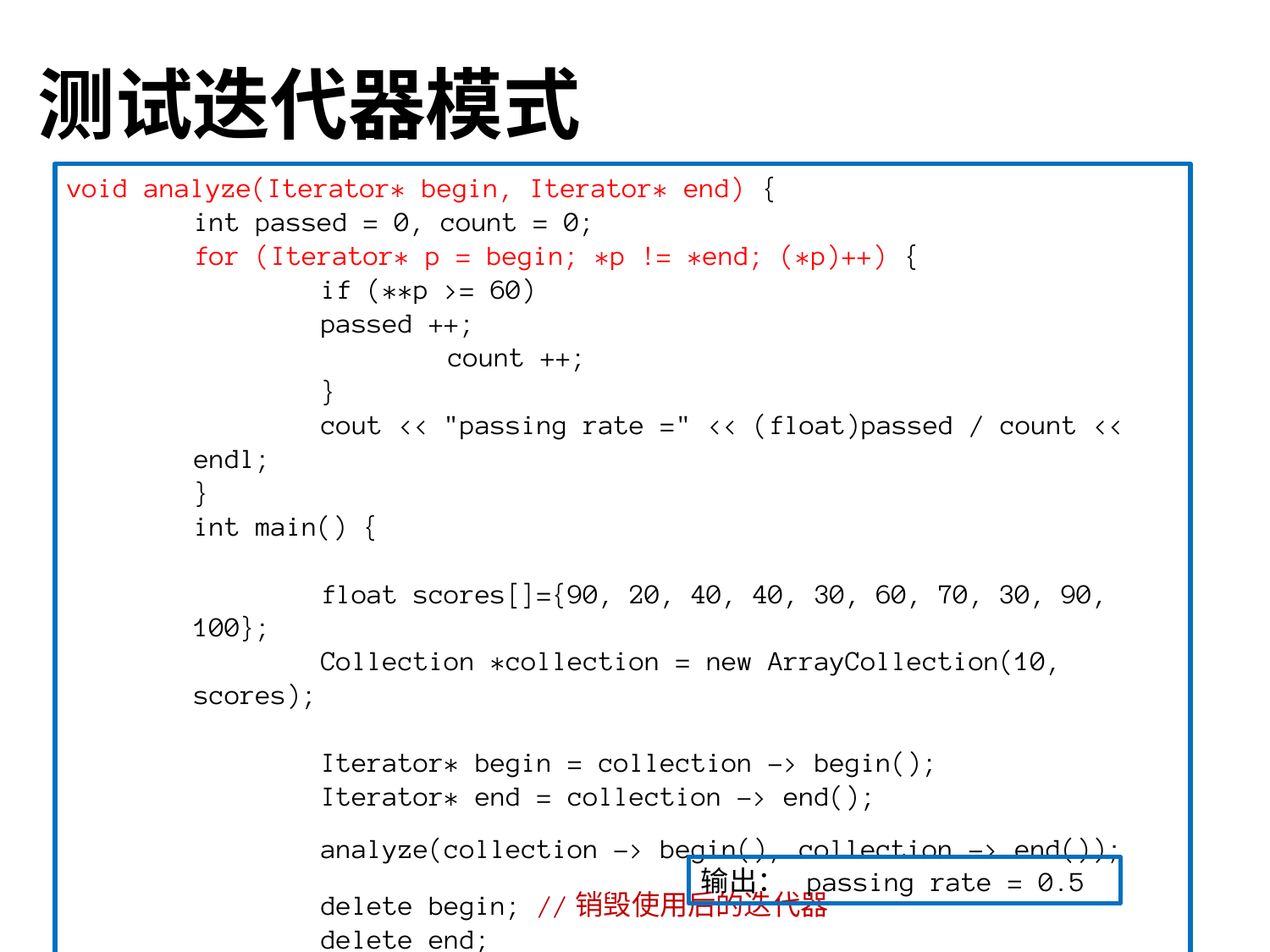

# 测试迭代器模式
void analyze(Iterator* begin, Iterator* end) {
	int passed = 0, count = 0;
	for (Iterator* p = begin; *p != *end; (*p)++) {
		if (**p >= 60)
	passed ++;
		count ++;
	}
	cout << "passing rate =" << (float)passed / count << endl;
}
int main() {

	float scores[]={90, 20, 40, 40, 30, 60, 70, 30, 90, 100};
	Collection *collection = new ArrayCollection(10, scores);

	Iterator* begin = collection -> begin();
	Iterator* end = collection -> end();

	analyze(collection -> begin(), collection -> end());

	delete begin; //销毁使用后的迭代器
	delete end;
	return 0;
}
输出： passing rate = 0.5
59